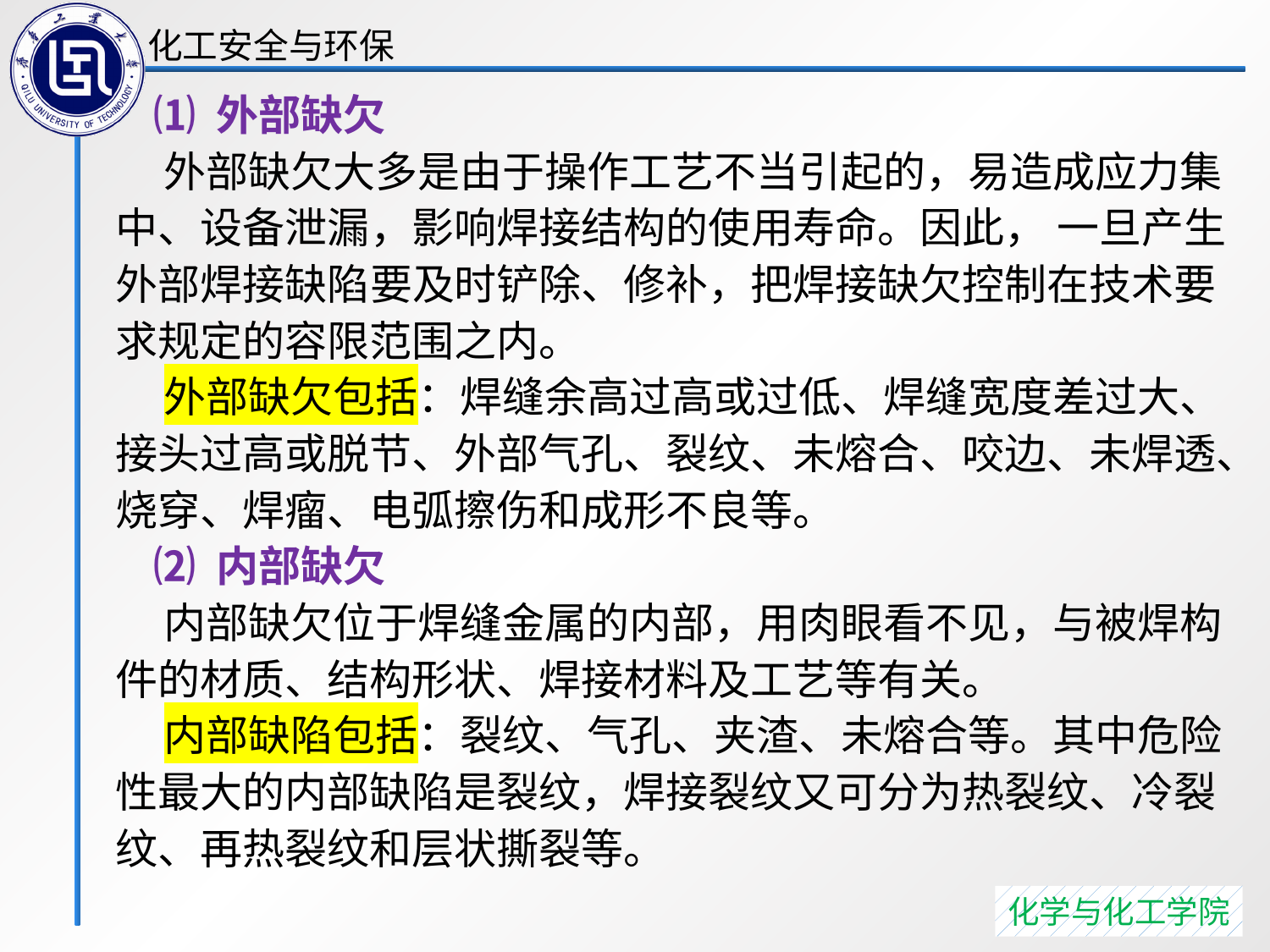

⑴ 外部缺欠
    外部缺欠大多是由于操作工艺不当引起的，易造成应力集中、设备泄漏，影响焊接结构的使用寿命。因此， 一旦产生外部焊接缺陷要及时铲除、修补，把焊接缺欠控制在技术要求规定的容限范围之内。
    外部缺欠包括：焊缝余高过高或过低、焊缝宽度差过大、接头过高或脱节、外部气孔、裂纹、未熔合、咬边、未焊透、烧穿、焊瘤、电弧擦伤和成形不良等。
    ⑵ 内部缺欠
    内部缺欠位于焊缝金属的内部，用肉眼看不见，与被焊构件的材质、结构形状、焊接材料及工艺等有关。
    内部缺陷包括：裂纹、气孔、夹渣、未熔合等。其中危险性最大的内部缺陷是裂纹，焊接裂纹又可分为热裂纹、冷裂纹、再热裂纹和层状撕裂等。